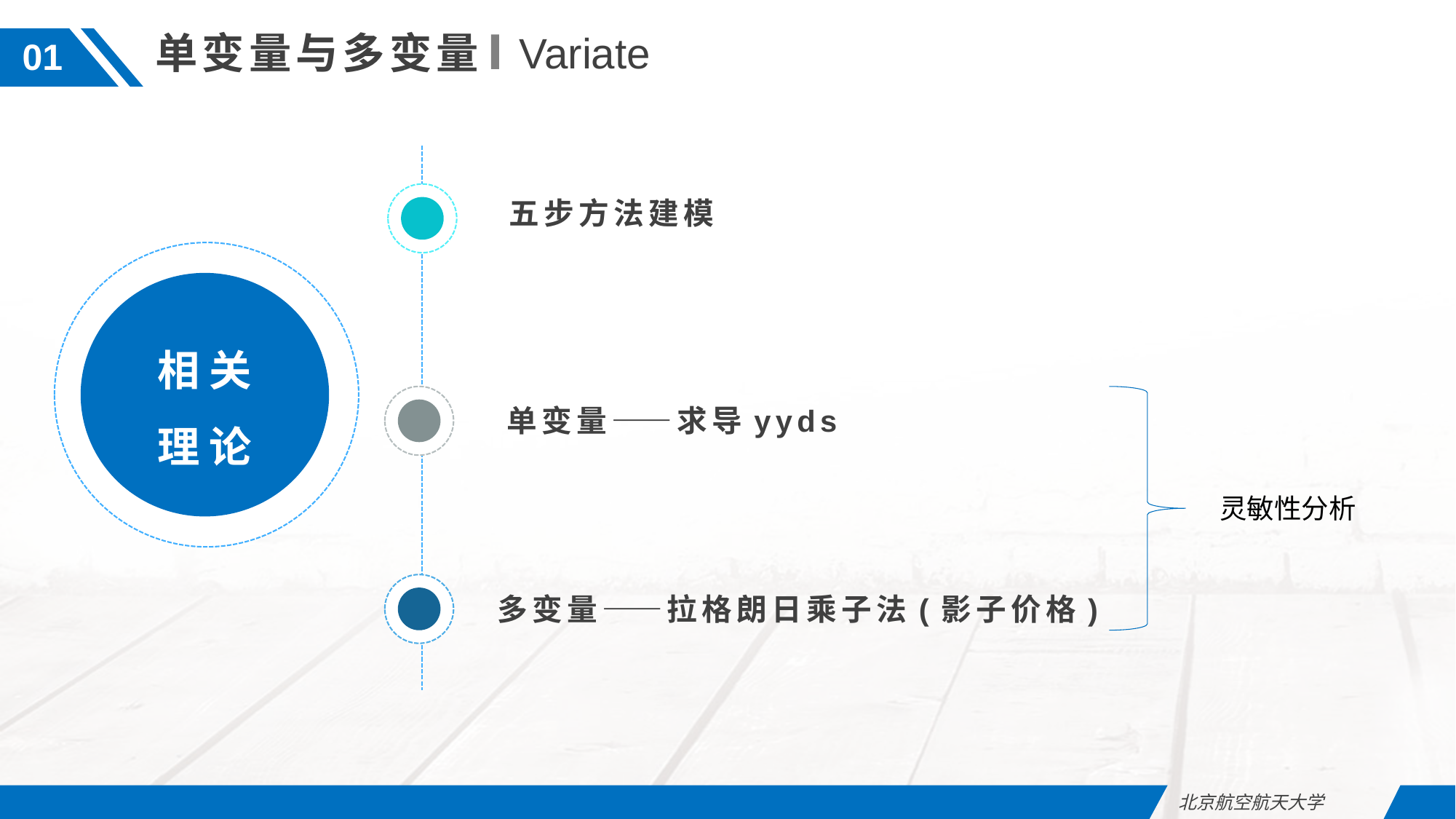

单变量与多变量
Variate

01

五步方法建模

相关
理论

单变量——求导yyds
灵敏性分析

多变量——拉格朗日乘子法(影子价格)

北京航空航天大学